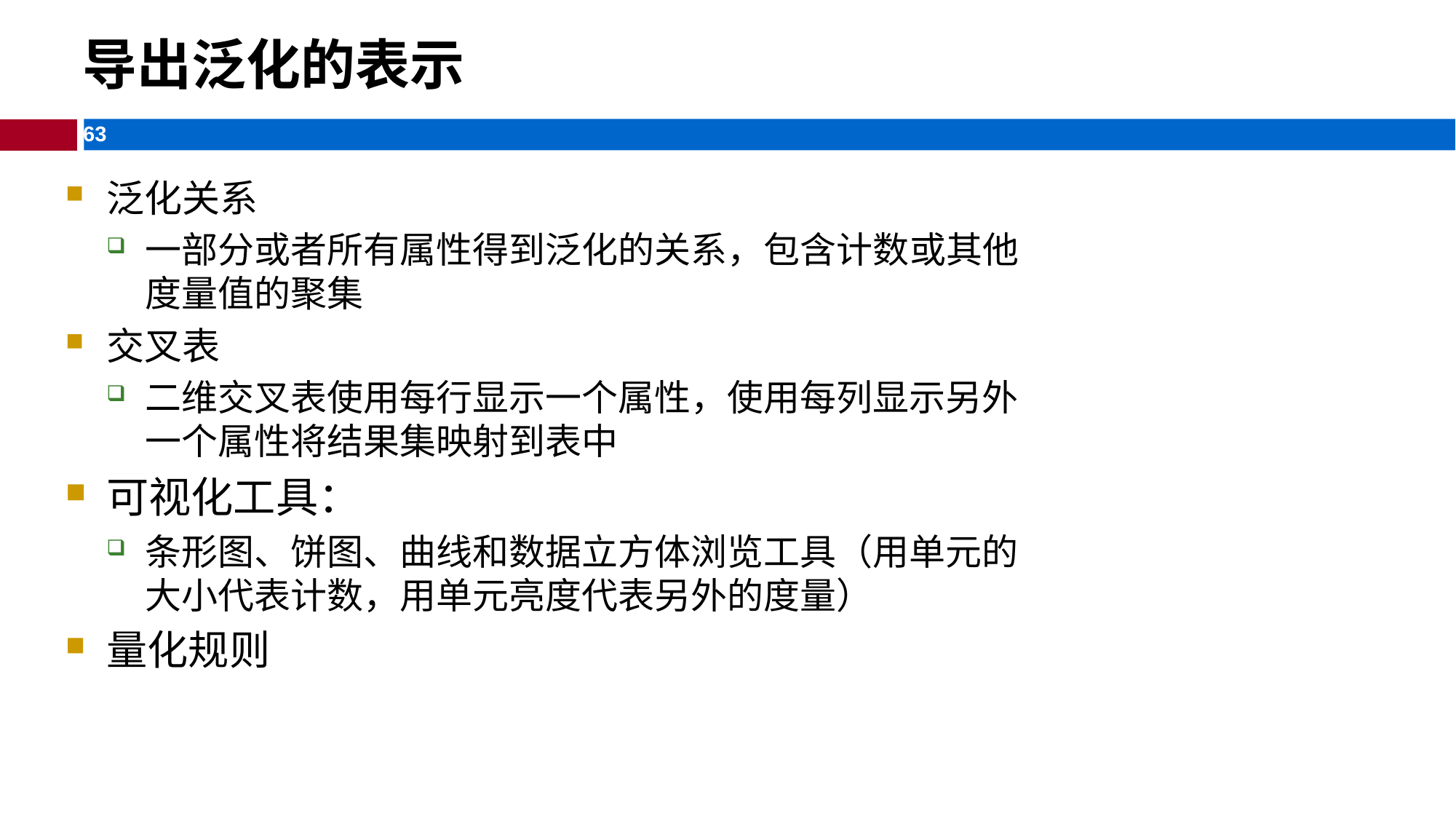

导出泛化的表示
泛化关系
一部分或者所有属性得到泛化的关系，包含计数或其他度量值的聚集
交叉表
二维交叉表使用每行显示一个属性，使用每列显示另外一个属性将结果集映射到表中
可视化工具：
条形图、饼图、曲线和数据立方体浏览工具（用单元的大小代表计数，用单元亮度代表另外的度量）
量化规则